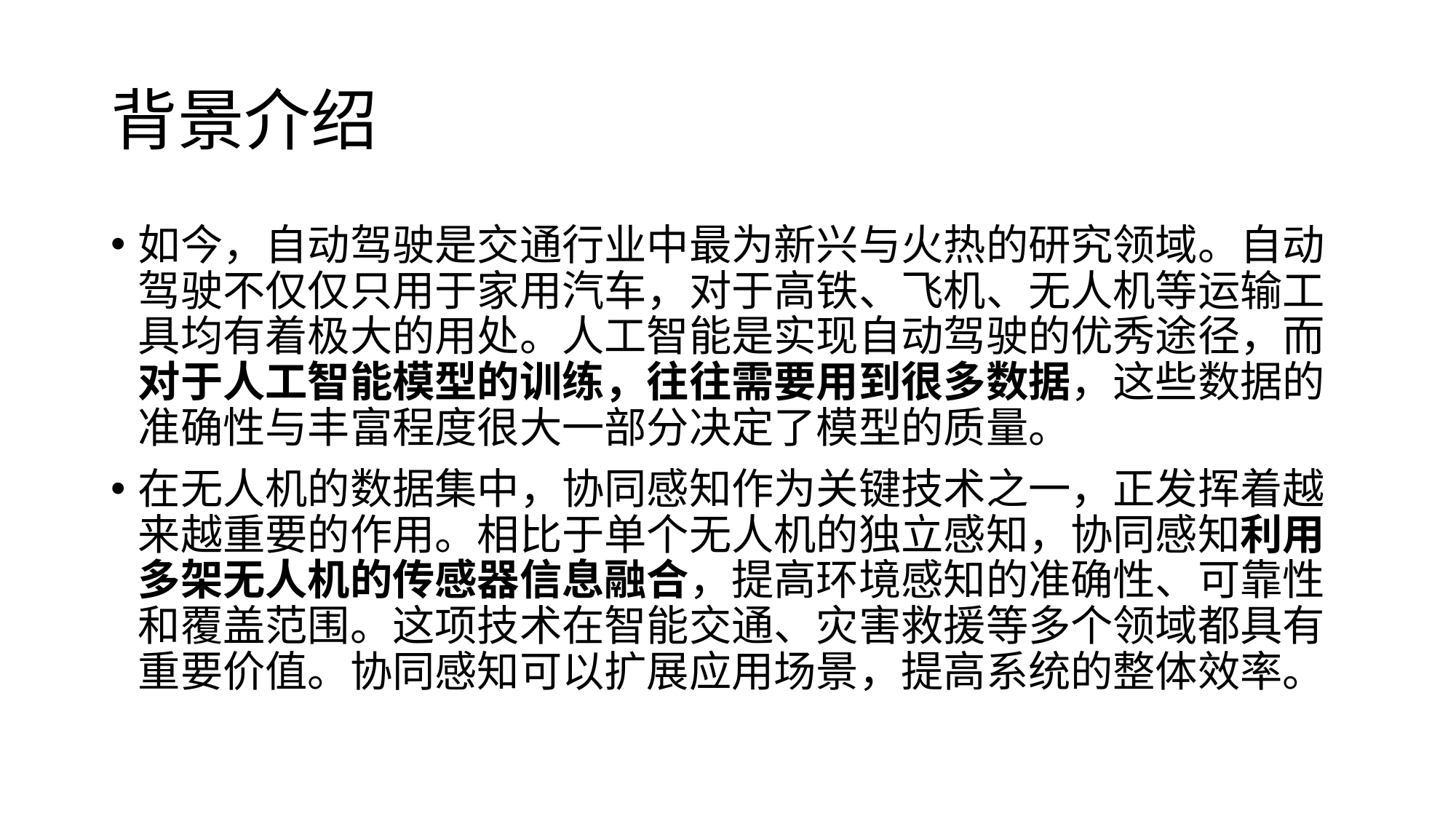

# 背景介绍
如今，自动驾驶是交通行业中最为新兴与火热的研究领域。自动驾驶不仅仅只用于家用汽车，对于高铁、飞机、无人机等运输工具均有着极大的用处。人工智能是实现自动驾驶的优秀途径，而对于人工智能模型的训练，往往需要用到很多数据，这些数据的准确性与丰富程度很大一部分决定了模型的质量。
在无人机的数据集中，协同感知作为关键技术之一，正发挥着越来越重要的作用。相比于单个无人机的独立感知，协同感知利用多架无人机的传感器信息融合，提高环境感知的准确性、可靠性和覆盖范围。这项技术在智能交通、灾害救援等多个领域都具有重要价值。协同感知可以扩展应用场景，提高系统的整体效率。